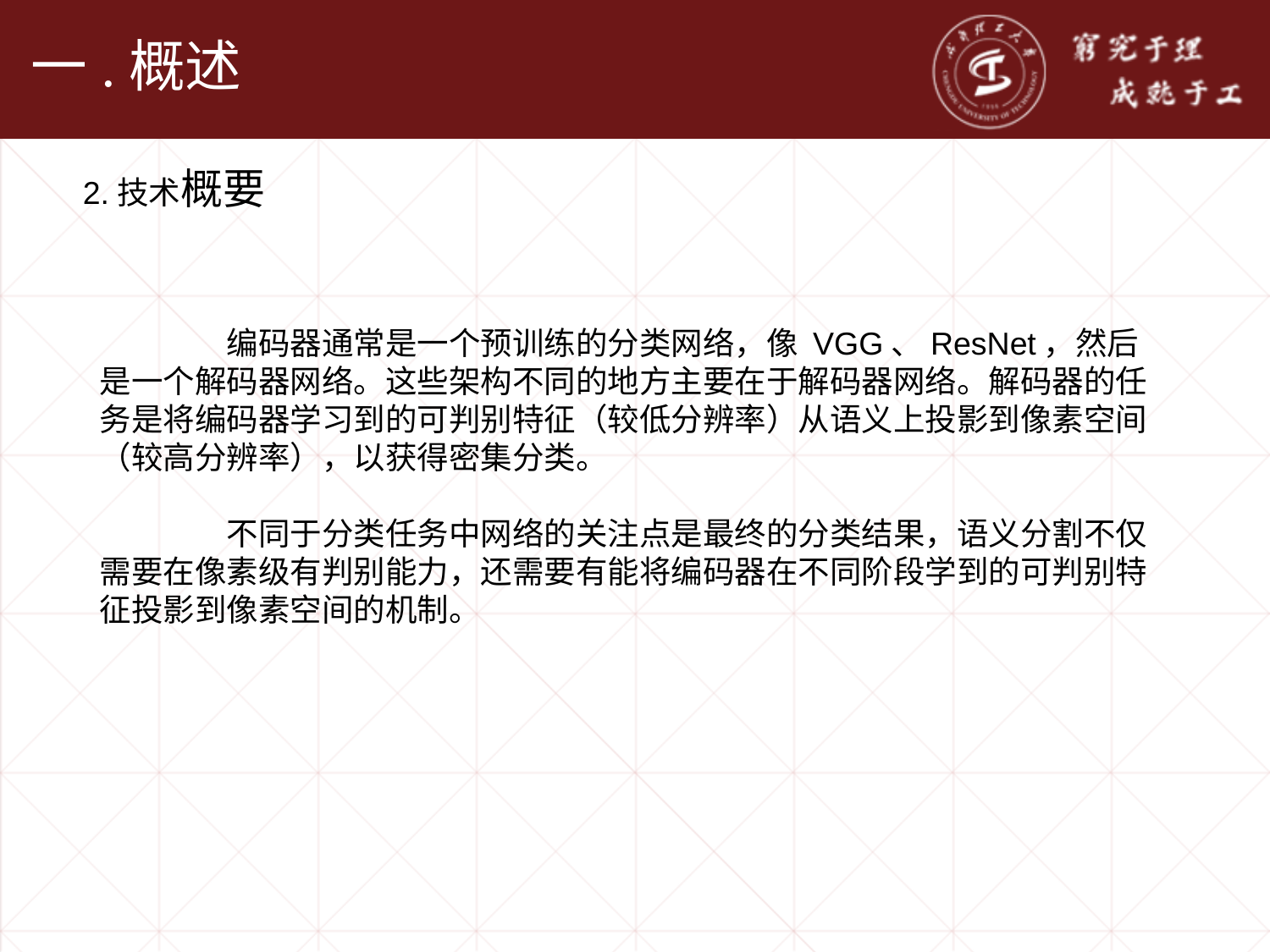

# 一.概述
2.技术概要
	编码器通常是一个预训练的分类网络，像 VGG、ResNet，然后是一个解码器网络。这些架构不同的地方主要在于解码器网络。解码器的任务是将编码器学习到的可判别特征（较低分辨率）从语义上投影到像素空间（较高分辨率），以获得密集分类。

	不同于分类任务中网络的关注点是最终的分类结果，语义分割不仅需要在像素级有判别能力，还需要有能将编码器在不同阶段学到的可判别特征投影到像素空间的机制。